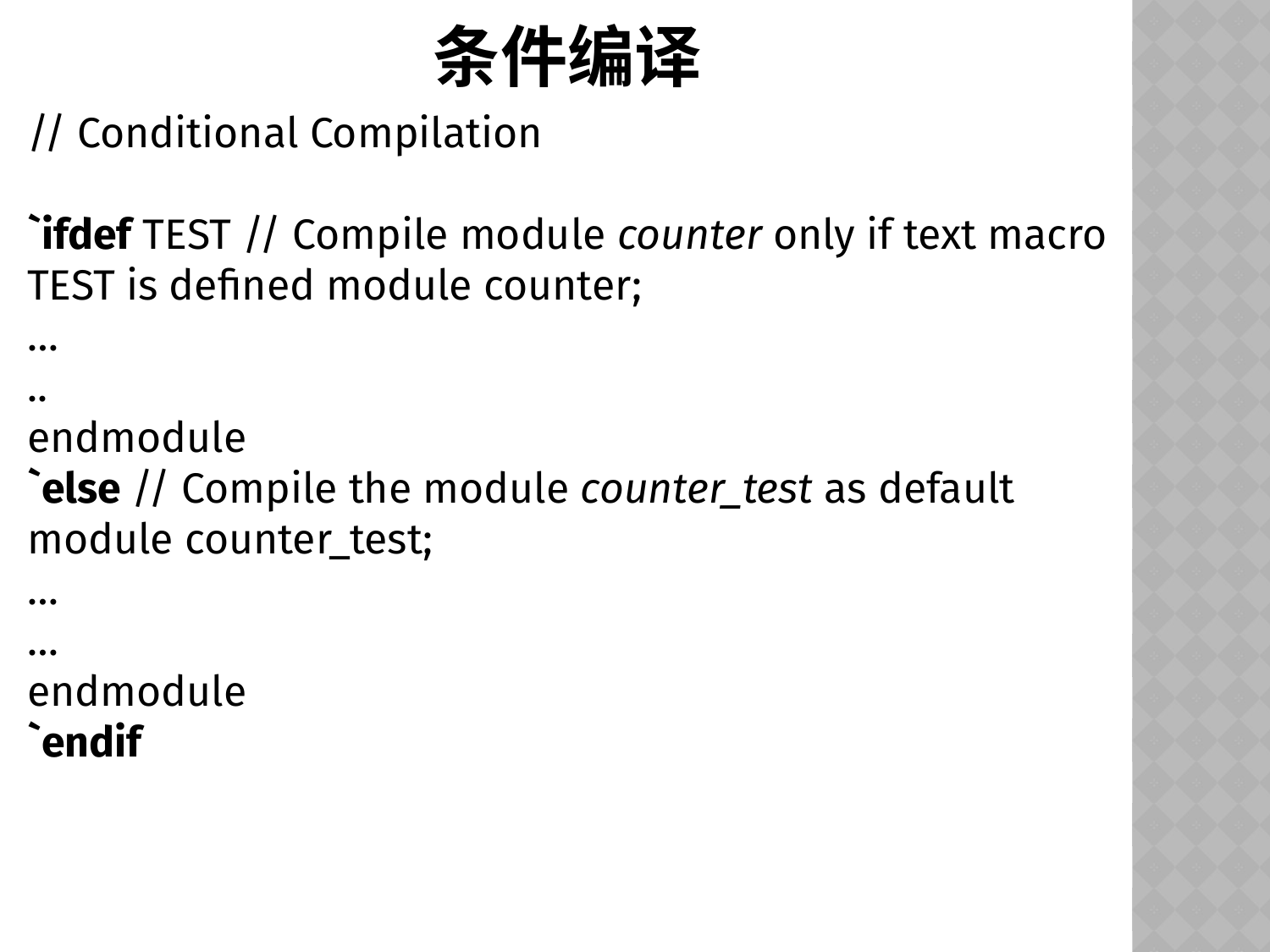

# 条件编译
// Conditional Compilation

`ifdef TEST // Compile module counter only if text macro TEST is defined module counter;
…
..
endmodule
`else // Compile the module counter_test as default module counter_test;
…
…
endmodule
`endif